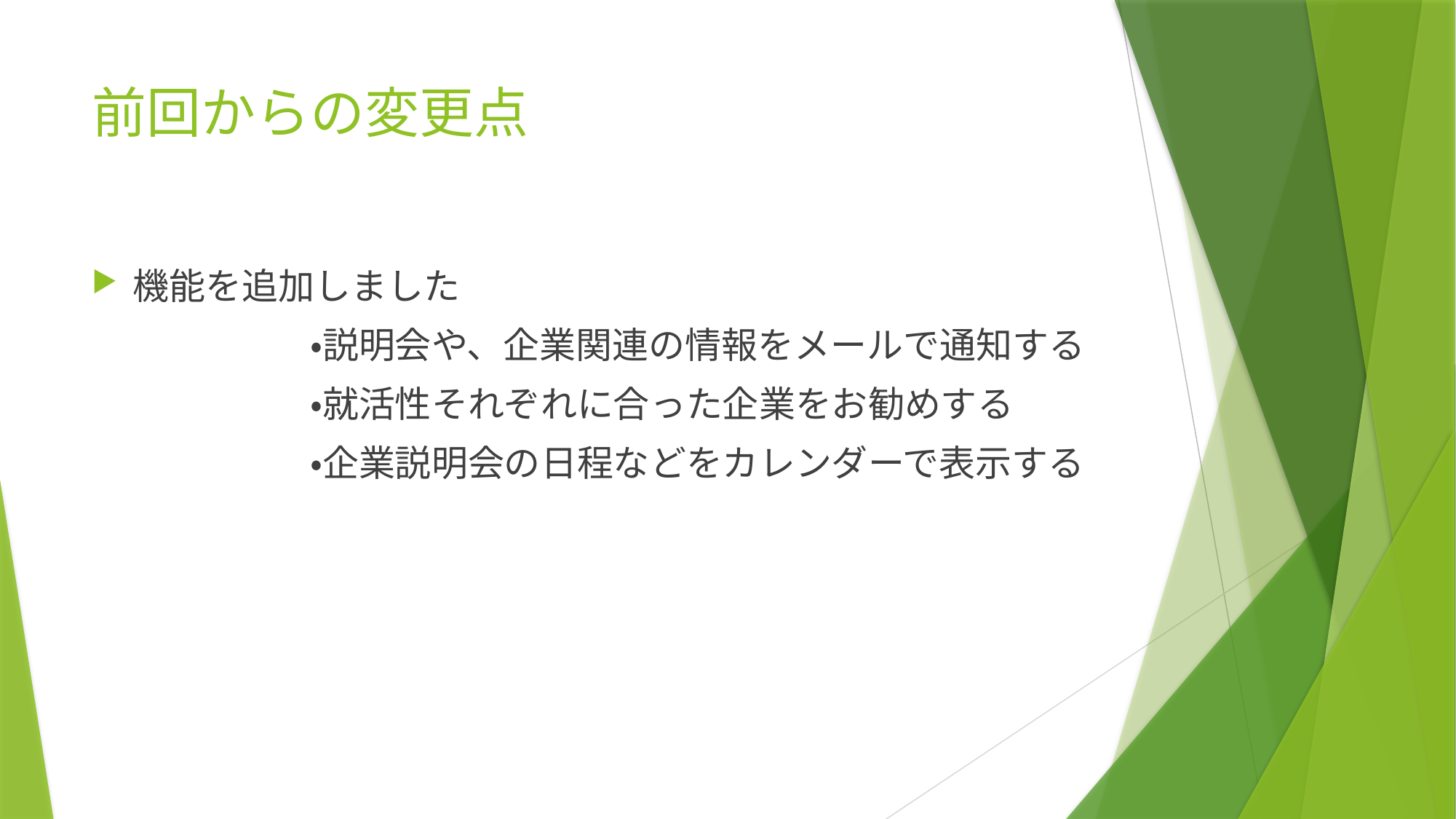

# 前回からの変更点
機能を追加しました
		・説明会や、企業関連の情報をメールで通知する
		・就活性それぞれに合った企業をお勧めする
		・企業説明会の日程などをカレンダーで表示する